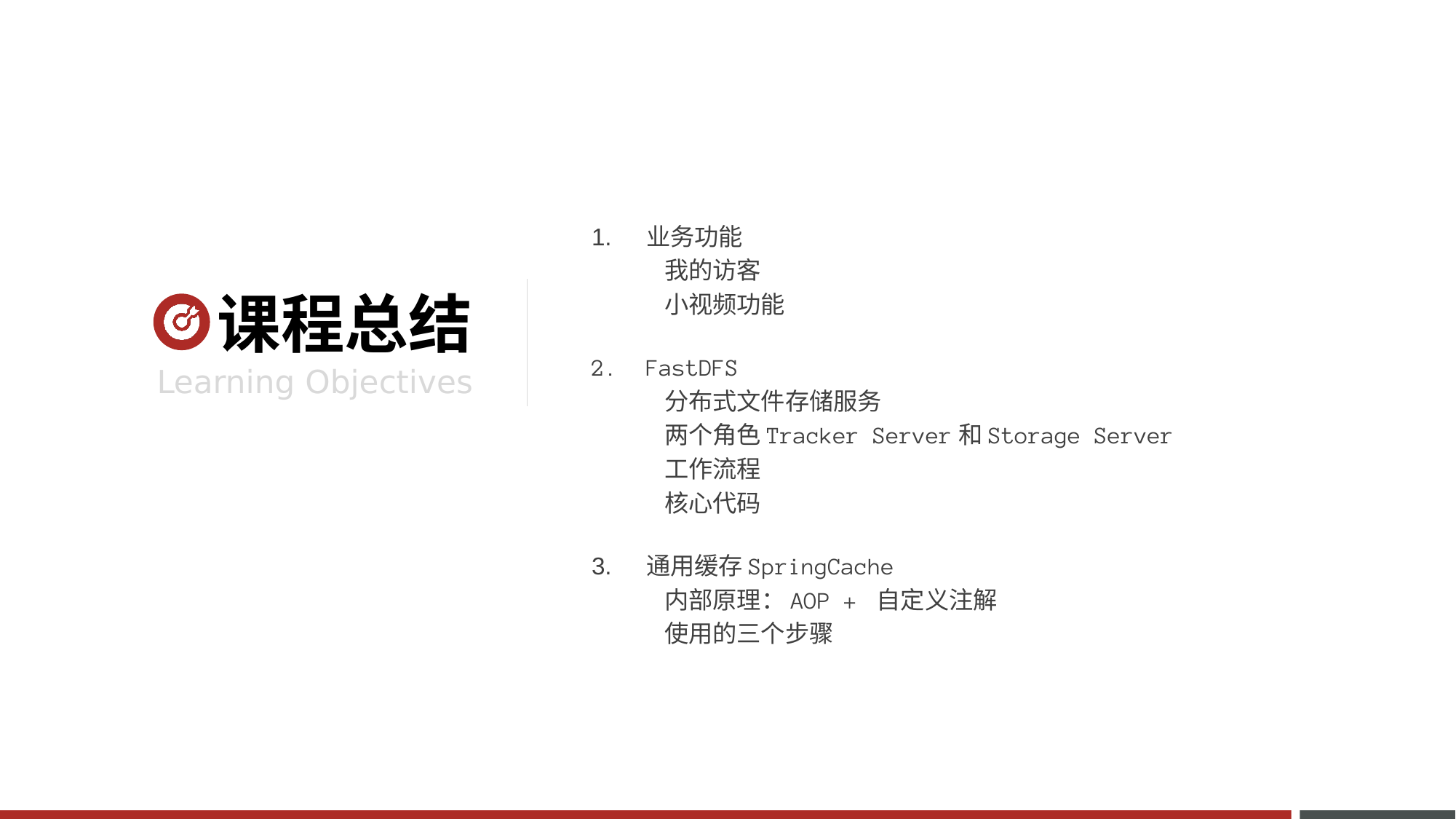

业务功能
我的访客
小视频功能
FastDFS
分布式文件存储服务
两个角色Tracker Server和Storage Server
工作流程
核心代码
通用缓存SpringCache
内部原理：AOP + 自定义注解
使用的三个步骤